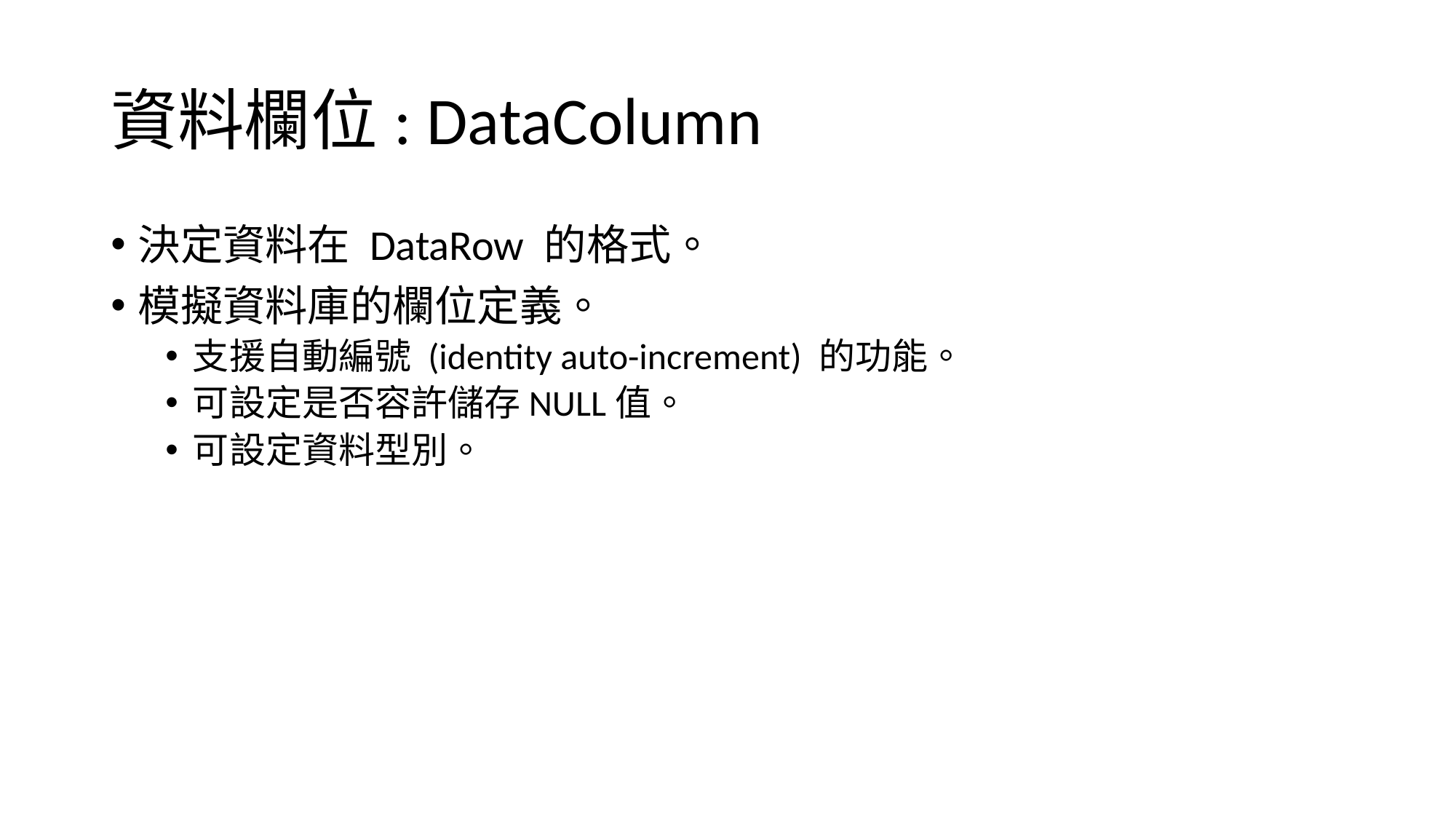

# 資料欄位: DataColumn
決定資料在 DataRow 的格式。
模擬資料庫的欄位定義。
支援自動編號 (identity auto-increment) 的功能。
可設定是否容許儲存NULL值。
可設定資料型別。